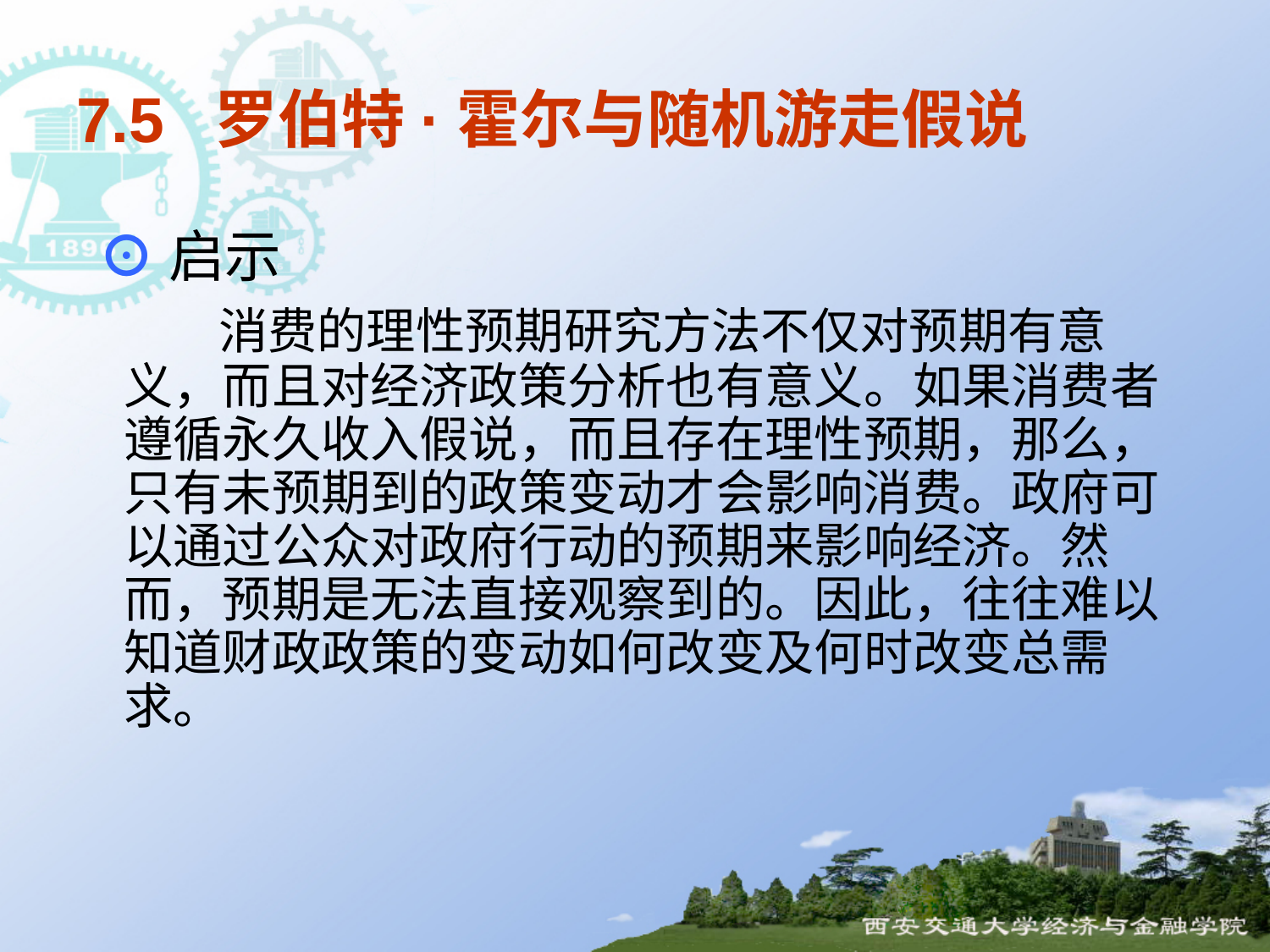

# 7.5  罗伯特·霍尔与随机游走假说
  ⊙启示
          消费的理性预期研究方法不仅对预期有意义，而且对经济政策分析也有意义。如果消费者遵循永久收入假说，而且存在理性预期，那么，只有未预期到的政策变动才会影响消费。政府可以通过公众对政府行动的预期来影响经济。然而，预期是无法直接观察到的。因此，往往难以知道财政政策的变动如何改变及何时改变总需求。